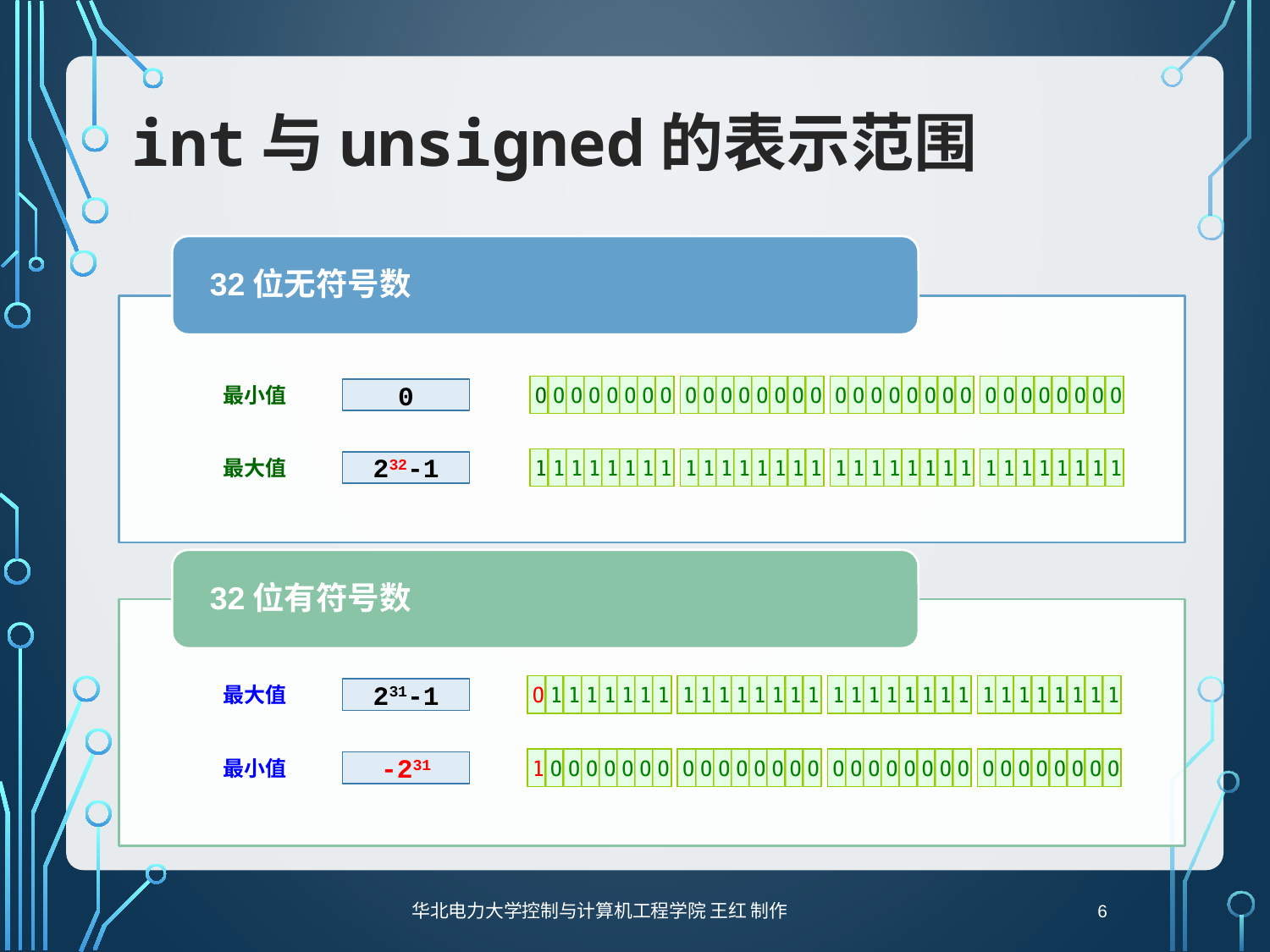

# int与unsigned的表示范围

32位无符号数

32位有符号数
0
0
0
0
0
0
0
0
0
0
0
0
0
0
0
0
0
0
0
0
0
0
0
0
0
0
0
0
0
0
0
0
最小值
0
1
1
1
1
1
1
1
1
1
1
1
1
1
1
1
1
1
1
1
1
1
1
1
1
1
1
1
1
1
1
1
1
最大值
232-1
0
1
1
1
1
1
1
1
1
1
1
1
1
1
1
1
1
1
1
1
1
1
1
1
1
1
1
1
1
1
1
1
最大值
231-1
1
0
0
0
0
0
0
0
0
0
0
0
0
0
0
0
0
0
0
0
0
0
0
0
0
0
0
0
0
0
0
0
最小值
-231
6
华北电力大学控制与计算机工程学院 王红 制作